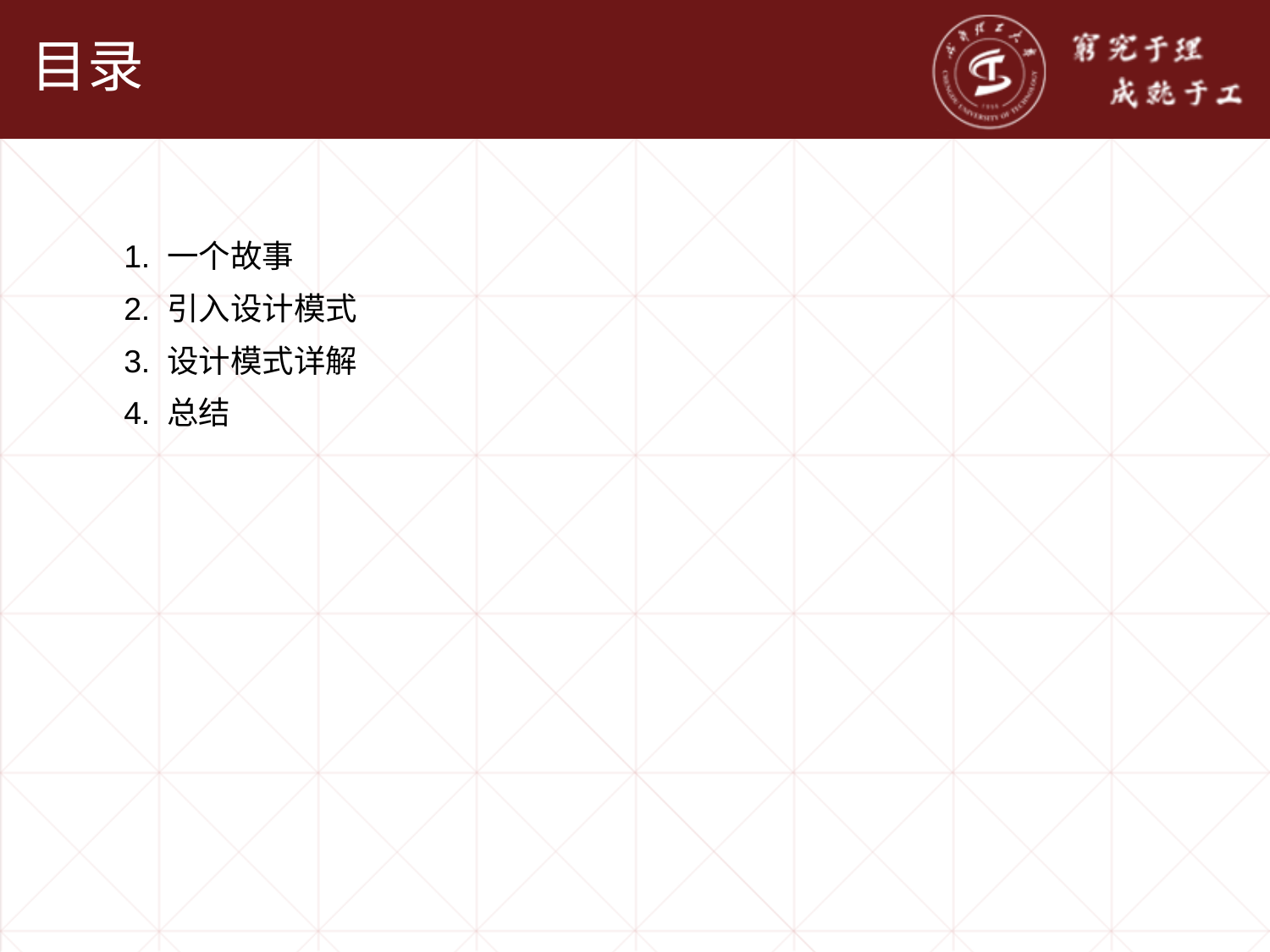

# 目录
1. 一个故事
2. 引入设计模式
3. 设计模式详解
4. 总结